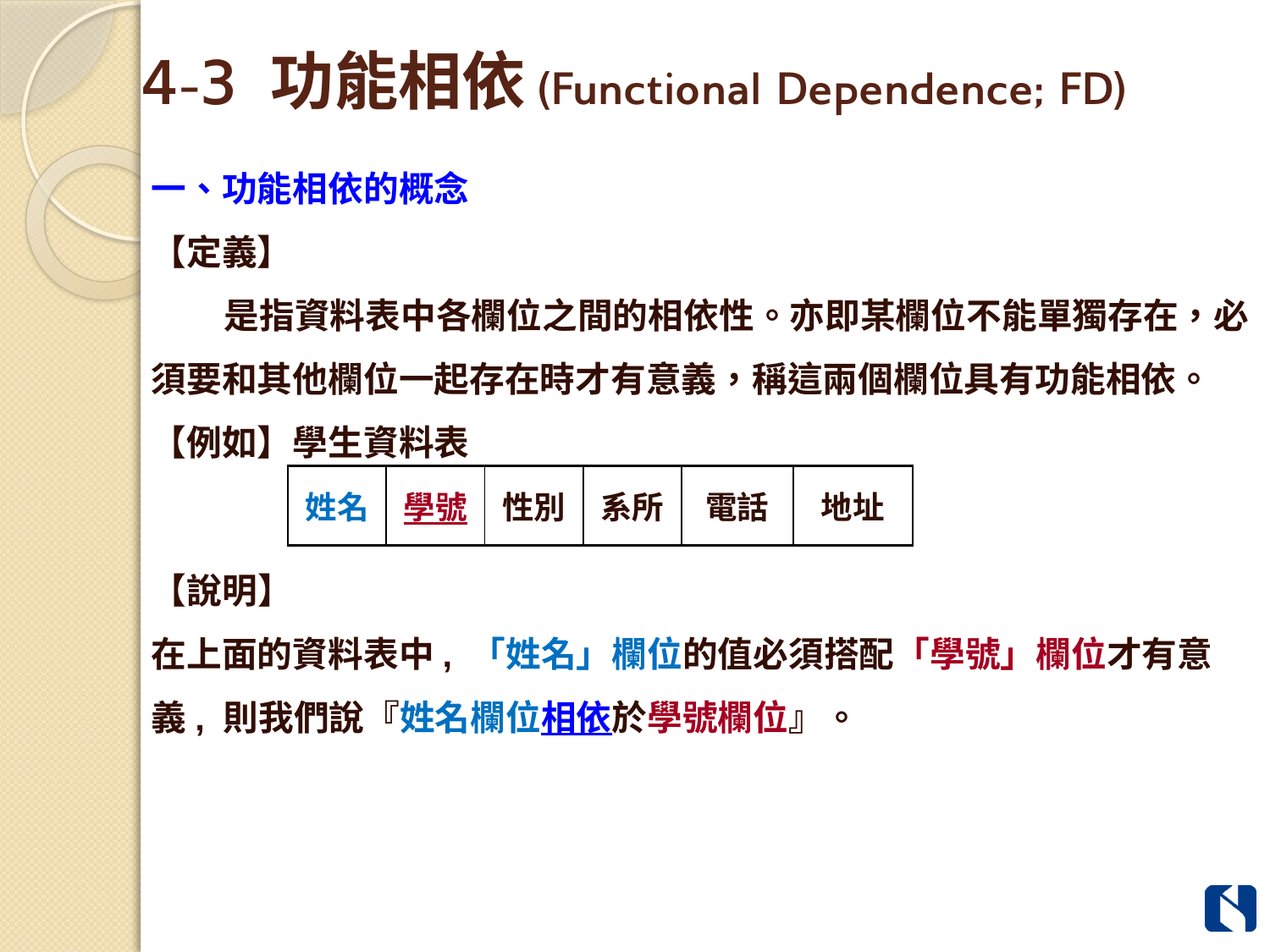

# 4-3 功能相依(Functional Dependence; FD)
一、功能相依的概念
【定義】
        是指資料表中各欄位之間的相依性。亦即某欄位不能單獨存在，必須要和其他欄位一起存在時才有意義，稱這兩個欄位具有功能相依。
【例如】學生資料表

【說明】
在上面的資料表中, 「姓名」欄位的值必須搭配「學號」欄位才有意義, 則我們說『姓名欄位相依於學號欄位』。
| 姓名 | 學號 | 性別 | 系所 | 電話 | 地址 |
| --- | --- | --- | --- | --- | --- |